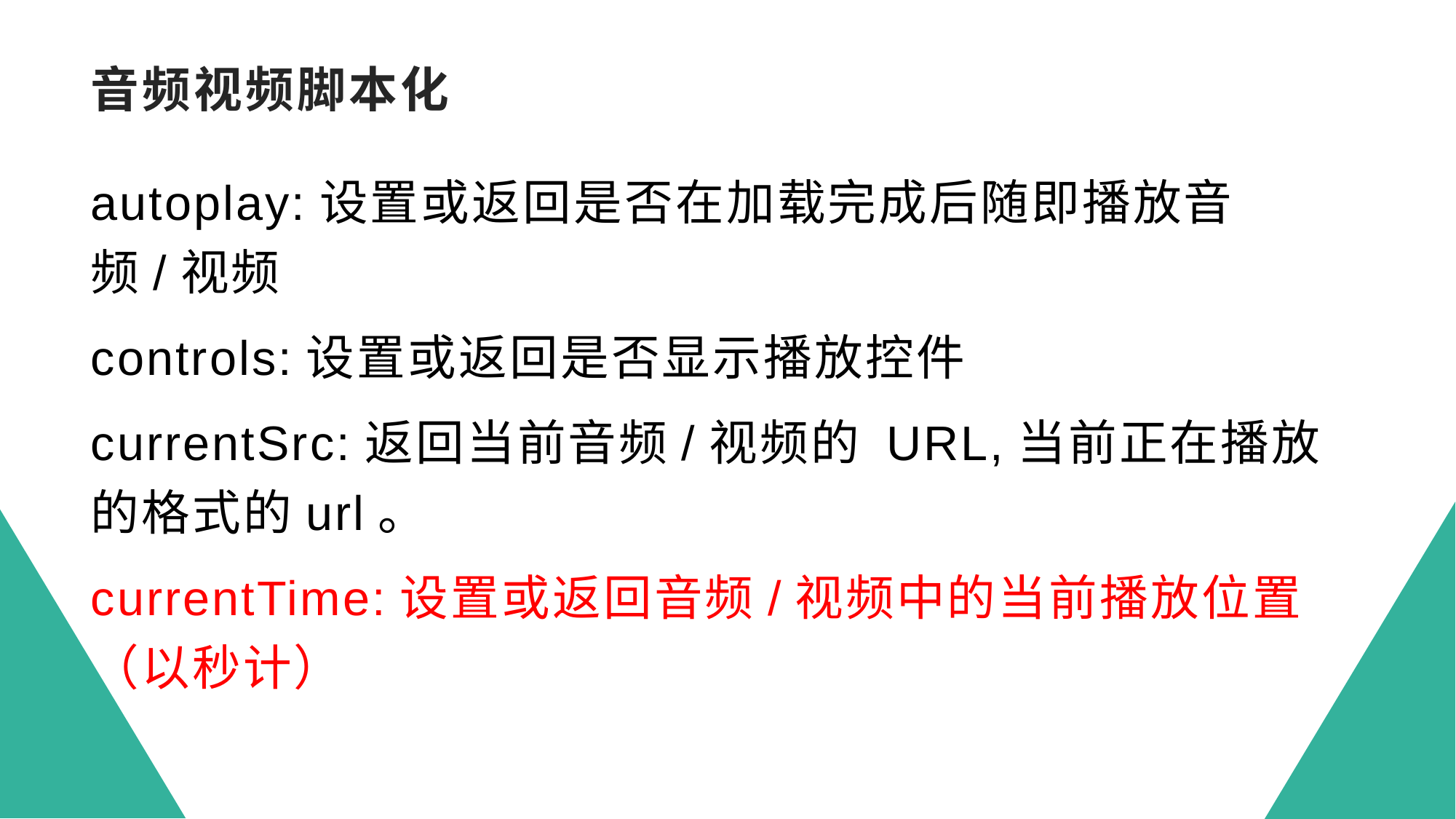

# 音频视频脚本化
autoplay:设置或返回是否在加载完成后随即播放音频/视频
controls:设置或返回是否显示播放控件
currentSrc:返回当前音频/视频的 URL,当前正在播放的格式的url。
currentTime:设置或返回音频/视频中的当前播放位置（以秒计）